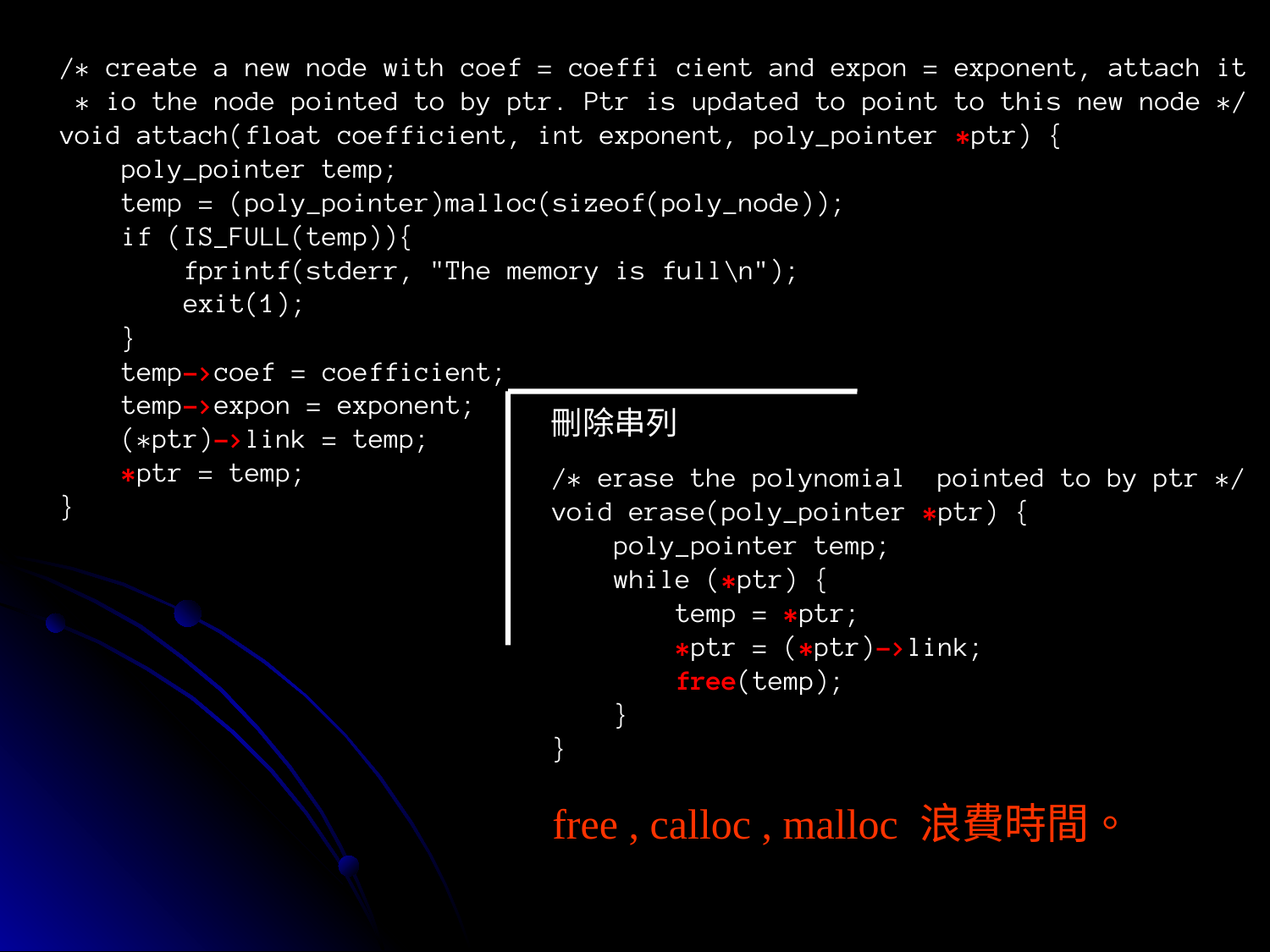

/* create a new node with coef = coeffi cient and expon = exponent, attach it
 * io the node pointed to by ptr. Ptr is updated to point to this new node */
void attach(float coefficient, int exponent, poly_pointer *ptr) {
    poly_pointer temp;
    temp = (poly_pointer)malloc(sizeof(poly_node));
    if (IS_FULL(temp)){
        fprintf(stderr, "The memory is full\n");
        exit(1);
    }
    temp->coef = coefficient;
    temp->expon = exponent;
    (*ptr)->link = temp;
    *ptr = temp;
}

刪除串列
/* erase the polynomial  pointed to by ptr */
void erase(poly_pointer *ptr) {
    poly_pointer temp;
    while (*ptr) {
        temp = *ptr;
        *ptr = (*ptr)->link;
        free(temp);
    }
}

free , calloc , malloc 浪費時間。